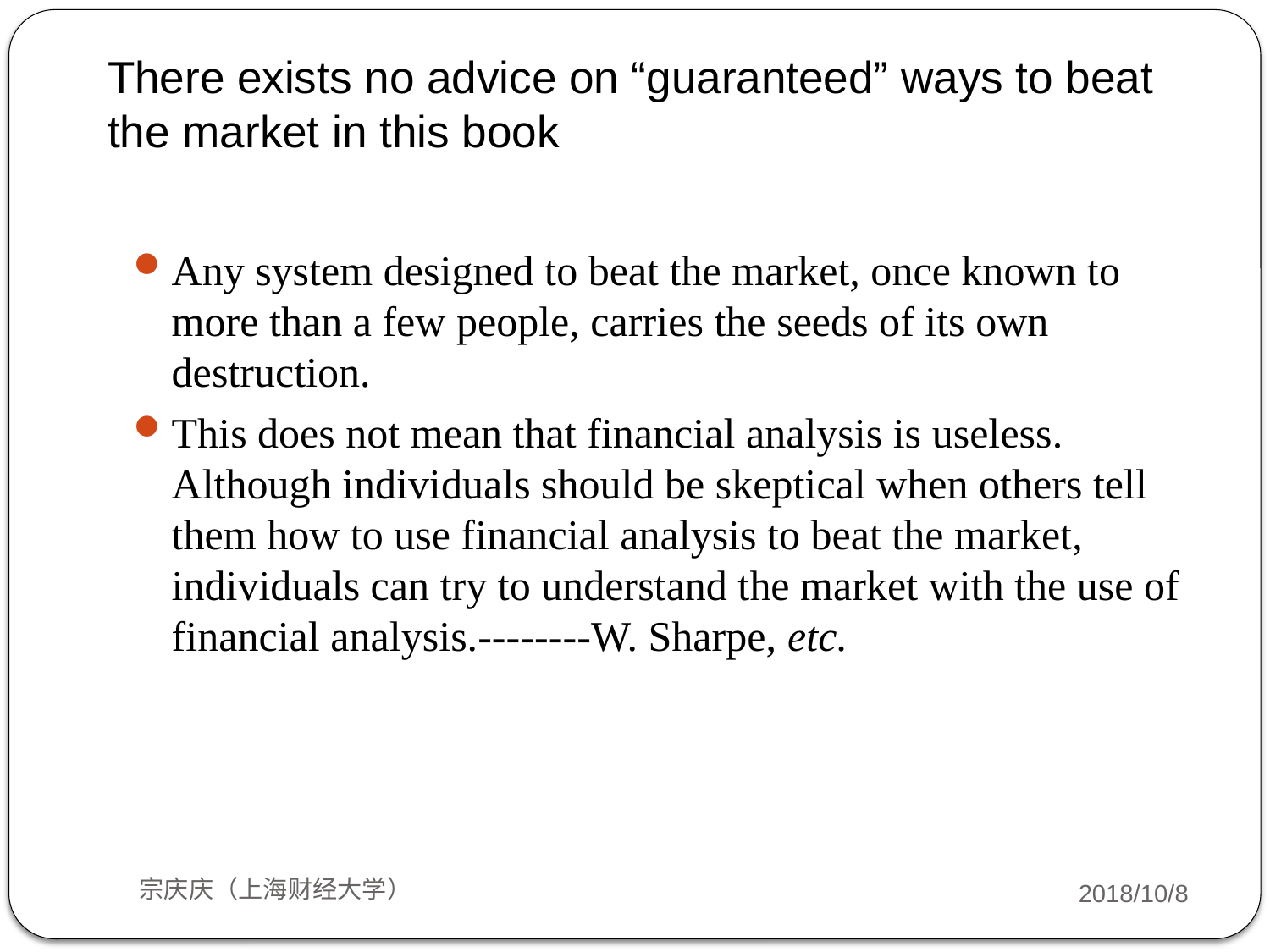

# There exists no advice on “guaranteed” ways to beat the market in this book

Any system designed to beat the market, once known to more than a few people, carries the seeds of its own destruction.
This does not mean that financial analysis is useless. Although individuals should be skeptical when others tell them how to use financial analysis to beat the market, individuals can try to understand the market with the use of financial analysis.--------W. Sharpe, etc.
宗庆庆（上海财经大学）
2018/10/8